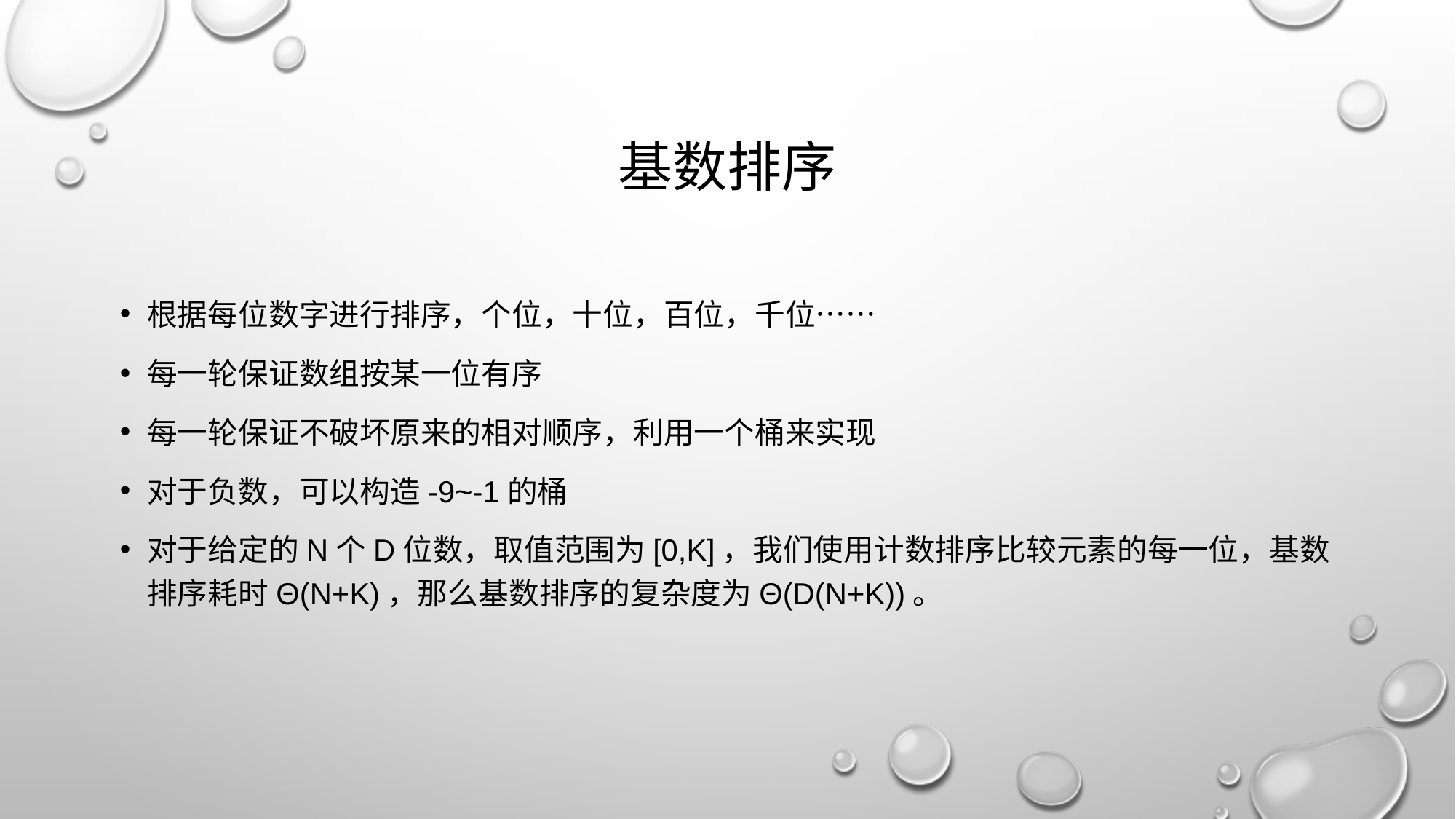

# 基数排序
根据每位数字进行排序，个位，十位，百位，千位……
每一轮保证数组按某一位有序
每一轮保证不破坏原来的相对顺序，利用一个桶来实现
对于负数，可以构造-9~-1的桶
对于给定的n个d位数，取值范围为[0,k]，我们使用计数排序比较元素的每一位，基数排序耗时Θ(n+k)，那么基数排序的复杂度为Θ(d(n+k))。